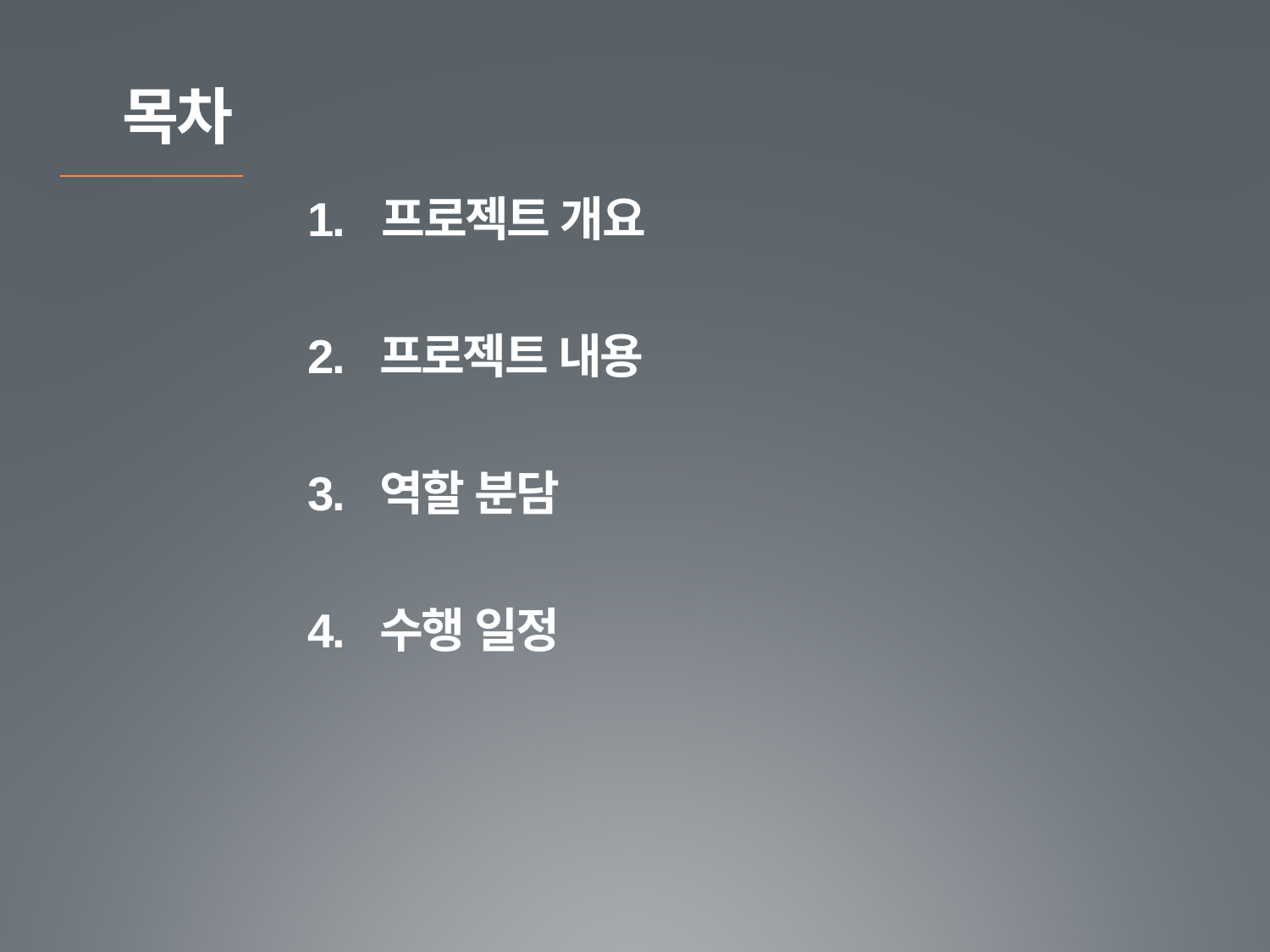

목차
1.  프로젝트 개요

2.  프로젝트 내용
3.  역할 분담
4.  수행 일정